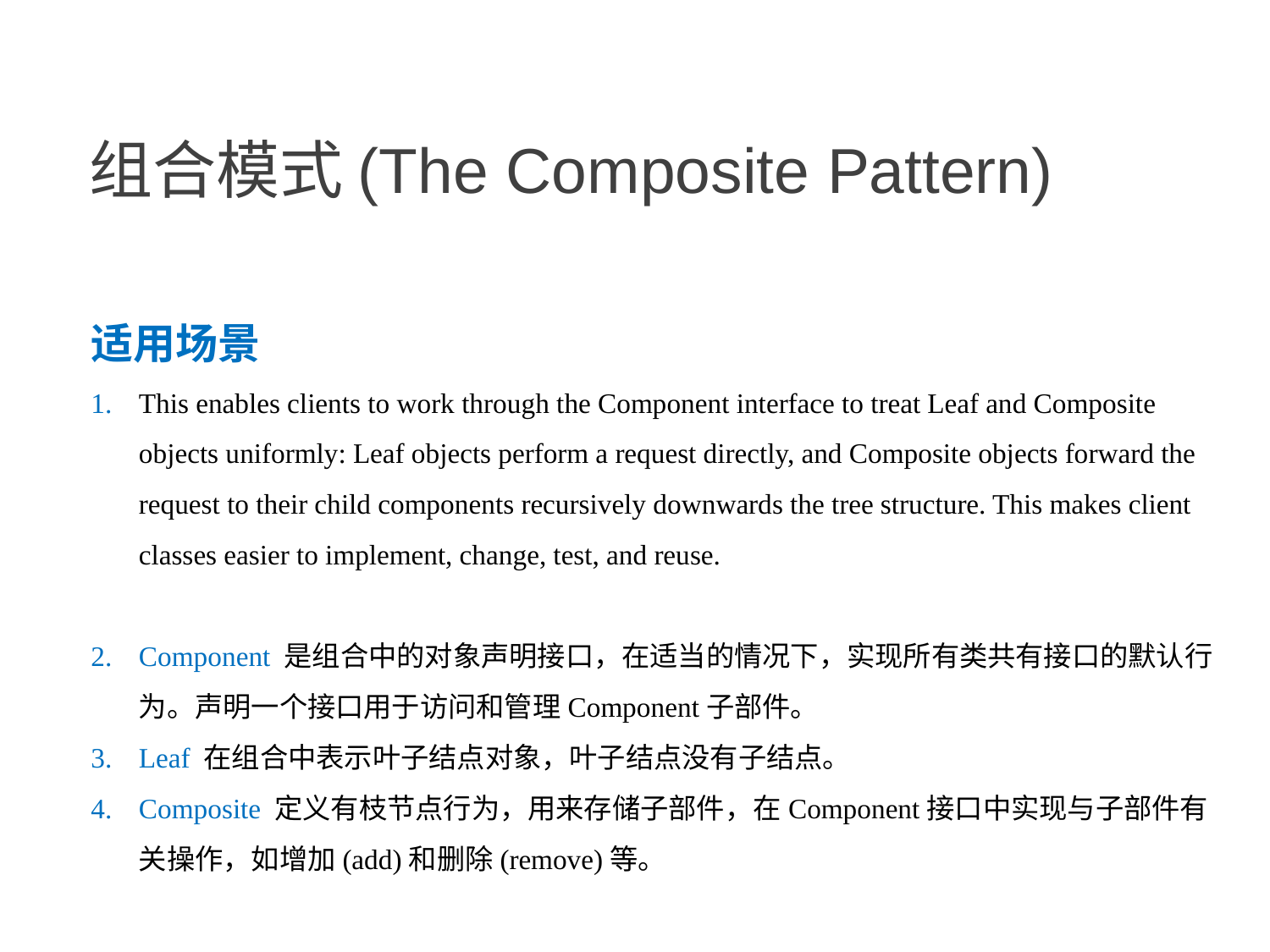

组合模式(The Composite Pattern)
适用场景
This enables clients to work through the Component interface to treat Leaf and Composite objects uniformly: Leaf objects perform a request directly, and Composite objects forward the request to their child components recursively downwards the tree structure. This makes client classes easier to implement, change, test, and reuse.

Component 是组合中的对象声明接口，在适当的情况下，实现所有类共有接口的默认行为。声明一个接口用于访问和管理Component子部件。
Leaf 在组合中表示叶子结点对象，叶子结点没有子结点。
Composite 定义有枝节点行为，用来存储子部件，在Component接口中实现与子部件有关操作，如增加(add)和删除(remove)等。